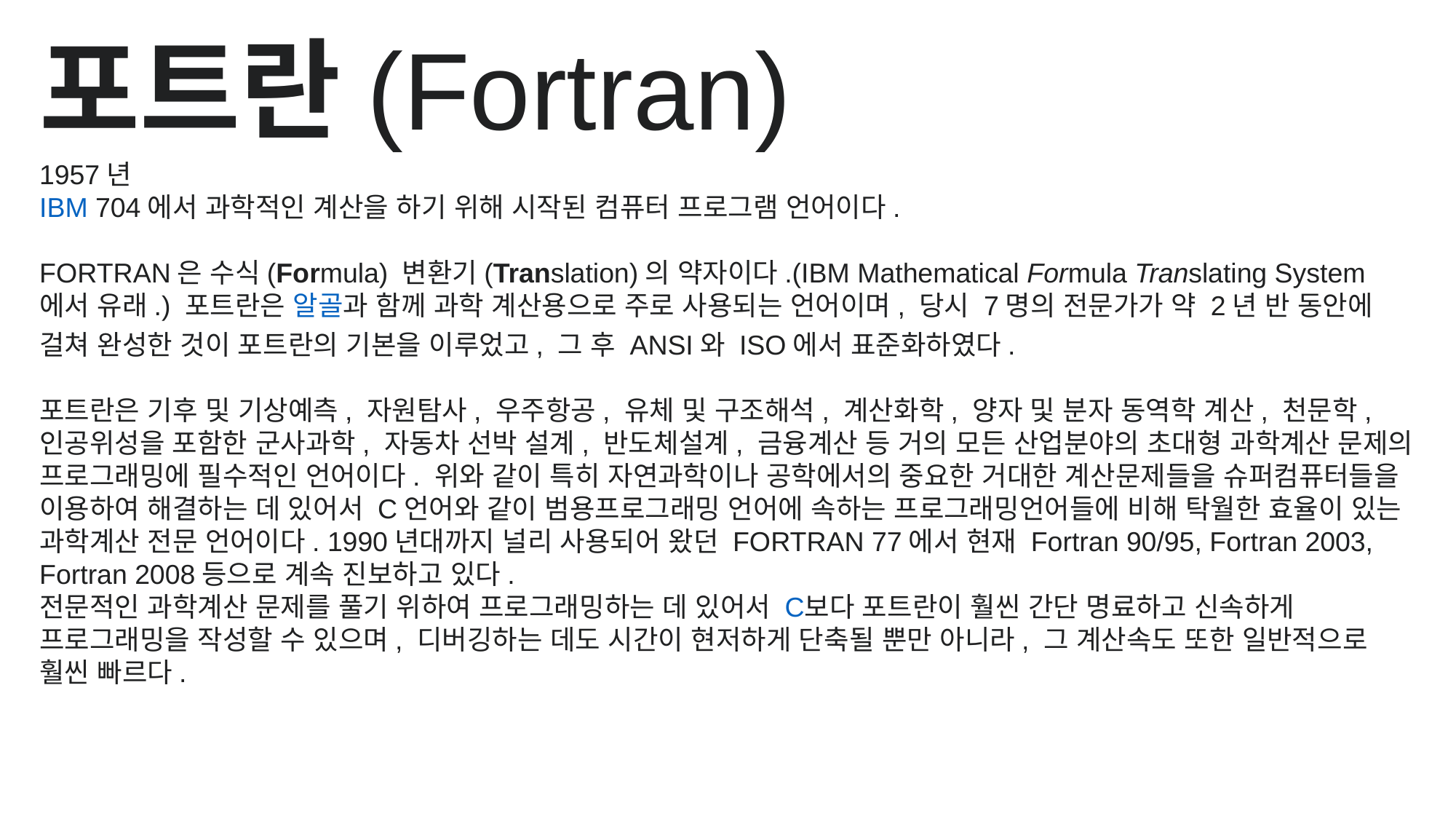

포트란(Fortran)
1957년
IBM 704에서 과학적인 계산을 하기 위해 시작된 컴퓨터 프로그램 언어이다.

FORTRAN은 수식(Formula) 변환기(Translation)의 약자이다.(IBM Mathematical Formula Translating System에서 유래.) 포트란은 알골과 함께 과학 계산용으로 주로 사용되는 언어이며, 당시 7명의 전문가가 약 2년 반 동안에 걸쳐 완성한 것이 포트란의 기본을 이루었고, 그 후 ANSI와 ISO에서 표준화하였다.

포트란은 기후 및 기상예측, 자원탐사, 우주항공, 유체 및 구조해석, 계산화학, 양자 및 분자 동역학 계산, 천문학, 인공위성을 포함한 군사과학, 자동차 선박 설계, 반도체설계, 금융계산 등 거의 모든 산업분야의 초대형 과학계산 문제의 프로그래밍에 필수적인 언어이다. 위와 같이 특히 자연과학이나 공학에서의 중요한 거대한 계산문제들을 슈퍼컴퓨터들을 이용하여 해결하는 데 있어서 C언어와 같이 범용프로그래밍 언어에 속하는 프로그래밍언어들에 비해 탁월한 효율이 있는 과학계산 전문 언어이다. 1990년대까지 널리 사용되어 왔던 FORTRAN 77에서 현재 Fortran 90/95, Fortran 2003, Fortran 2008등으로 계속 진보하고 있다.
전문적인 과학계산 문제를 풀기 위하여 프로그래밍하는 데 있어서 C보다 포트란이 훨씬 간단 명료하고 신속하게 프로그래밍을 작성할 수 있으며, 디버깅하는 데도 시간이 현저하게 단축될 뿐만 아니라, 그 계산속도 또한 일반적으로 훨씬 빠르다.